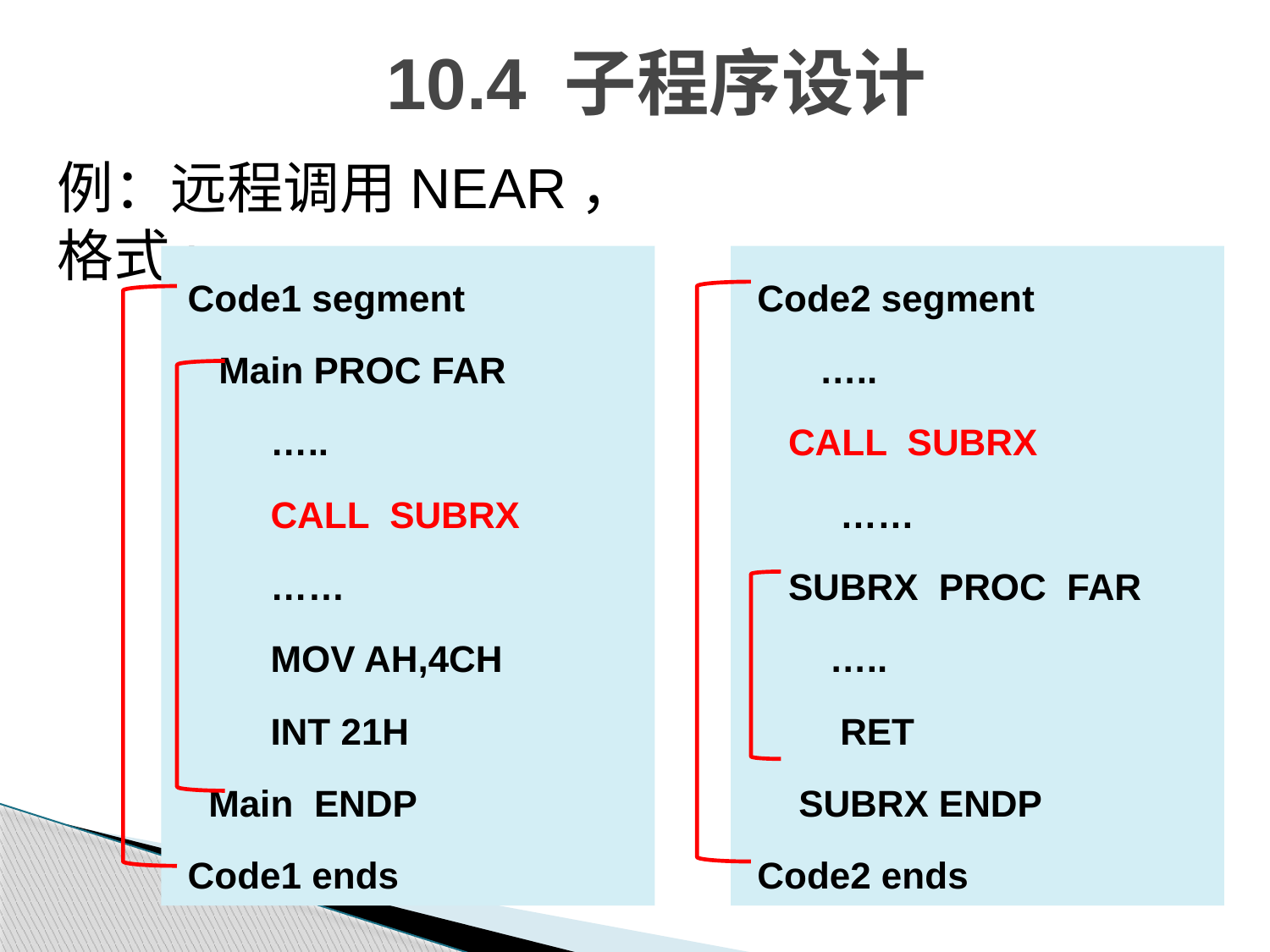

10.4 子程序设计
例：远程调用NEAR，格式:
Code1 segment
   Main PROC FAR
        …..
        CALL  SUBRX
        ……
        MOV AH,4CH
        INT 21H
  Main  ENDP
Code1 ends
Code2 segment
      …..
   CALL  SUBRX
        ……
   SUBRX  PROC  FAR
       …..
        RET
    SUBRX ENDP
Code2 ends